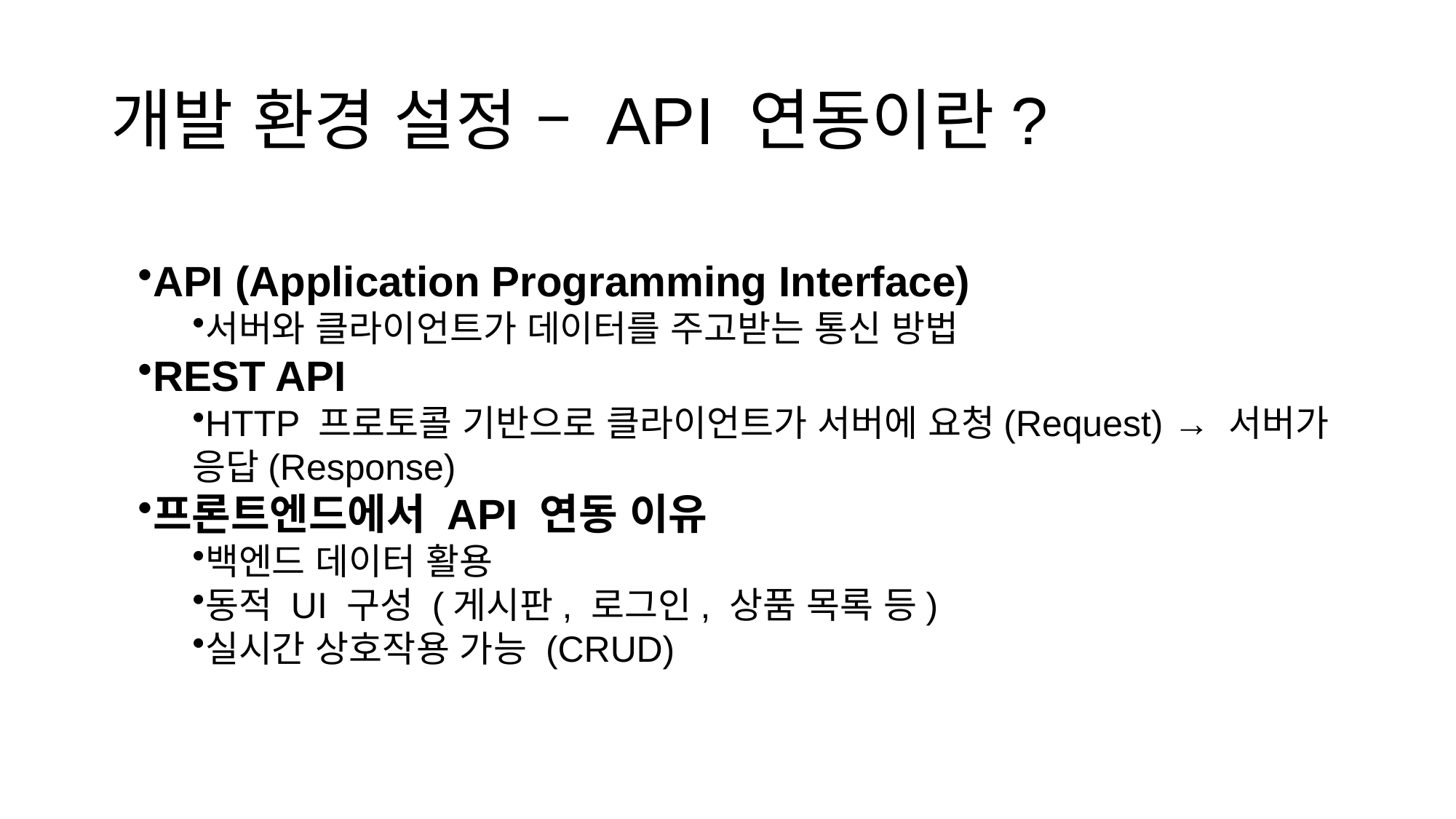

# 개발 환경 설정 – API 연동이란?
API (Application Programming Interface)
서버와 클라이언트가 데이터를 주고받는 통신 방법
REST API
HTTP 프로토콜 기반으로 클라이언트가 서버에 요청(Request) → 서버가 응답(Response)
프론트엔드에서 API 연동 이유
백엔드 데이터 활용
동적 UI 구성 (게시판, 로그인, 상품 목록 등)
실시간 상호작용 가능 (CRUD)